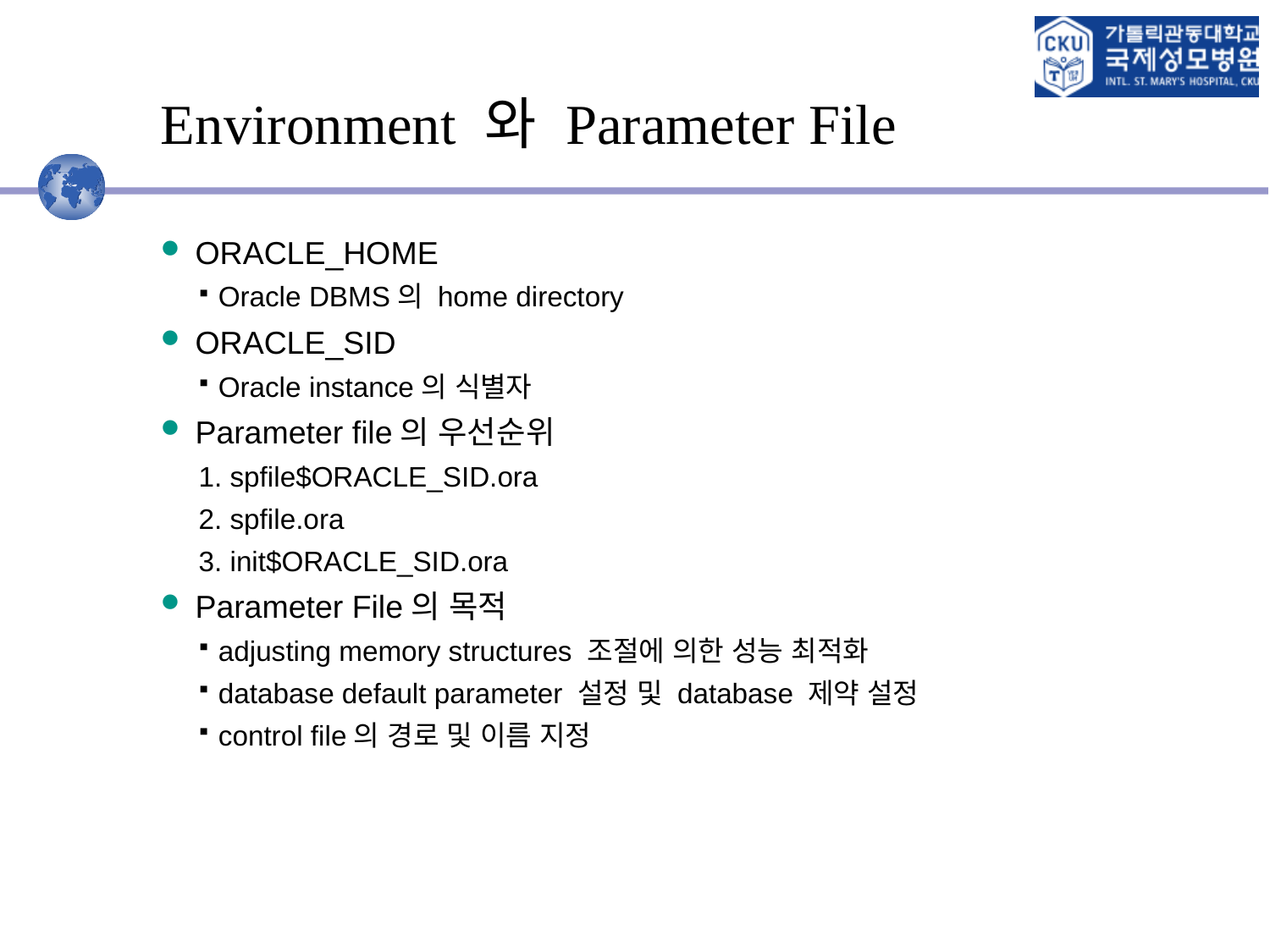

Environment 와 Parameter File
 ORACLE_HOME
 Oracle DBMS의 home directory
 ORACLE_SID
 Oracle instance의 식별자
 Parameter file의 우선순위
1. spfile$ORACLE_SID.ora
2. spfile.ora
3. init$ORACLE_SID.ora
 Parameter File의 목적
 adjusting memory structures 조절에 의한 성능 최적화
 database default parameter 설정 및 database 제약 설정
 control file의 경로 및 이름 지정